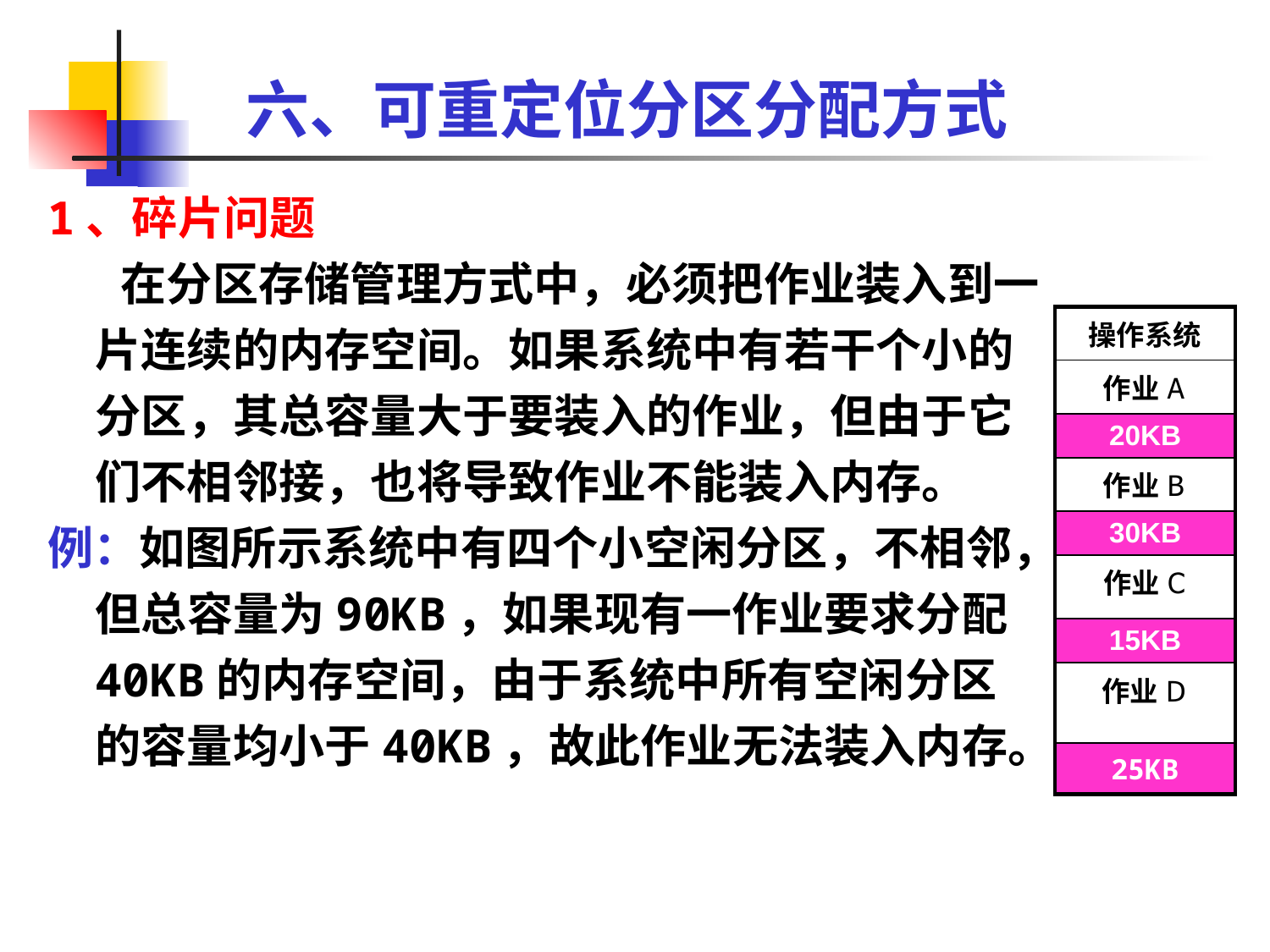

# 六、可重定位分区分配方式
1、碎片问题
      在分区存储管理方式中，必须把作业装入到一片连续的内存空间。如果系统中有若干个小的分区，其总容量大于要装入的作业，但由于它们不相邻接，也将导致作业不能装入内存。
例：如图所示系统中有四个小空闲分区，不相邻，但总容量为90KB，如果现有一作业要求分配40KB的内存空间，由于系统中所有空闲分区的容量均小于40KB，故此作业无法装入内存。

| 操作系统 |
| --- |
| 作业A |
| 20KB |
| 作业B |
| 30KB |
| 作业C |
| 15KB |
| 作业D |
| 25KB |